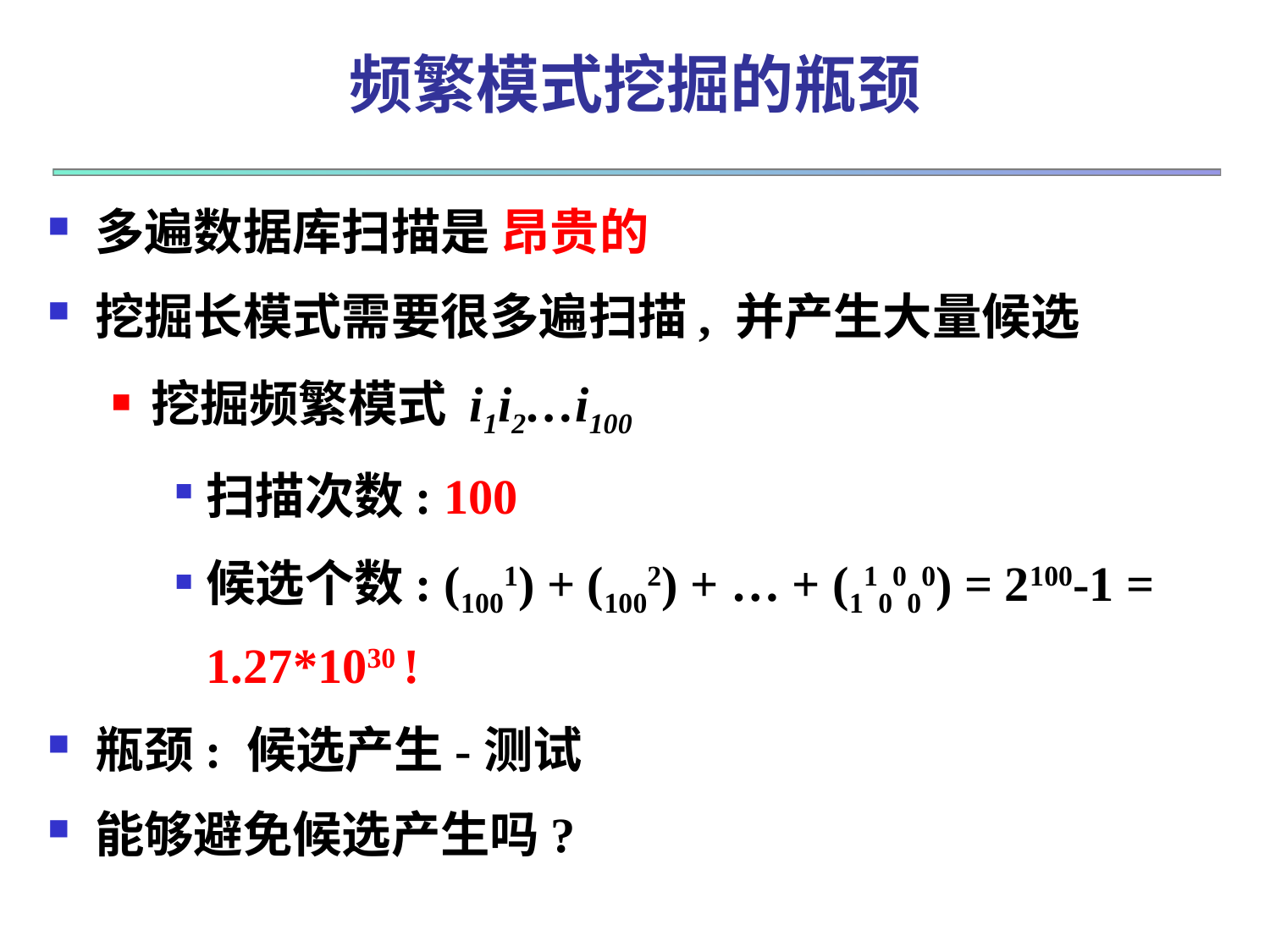

# 频繁模式挖掘的瓶颈
多遍数据库扫描是 昂贵的
挖掘长模式需要很多遍扫描, 并产生大量候选
挖掘频繁模式 i1i2…i100
扫描次数: 100
候选个数: (1001) + (1002) + … + (110000) = 2100-1 = 1.27*1030 !
瓶颈: 候选产生-测试
能够避免候选产生吗?
40